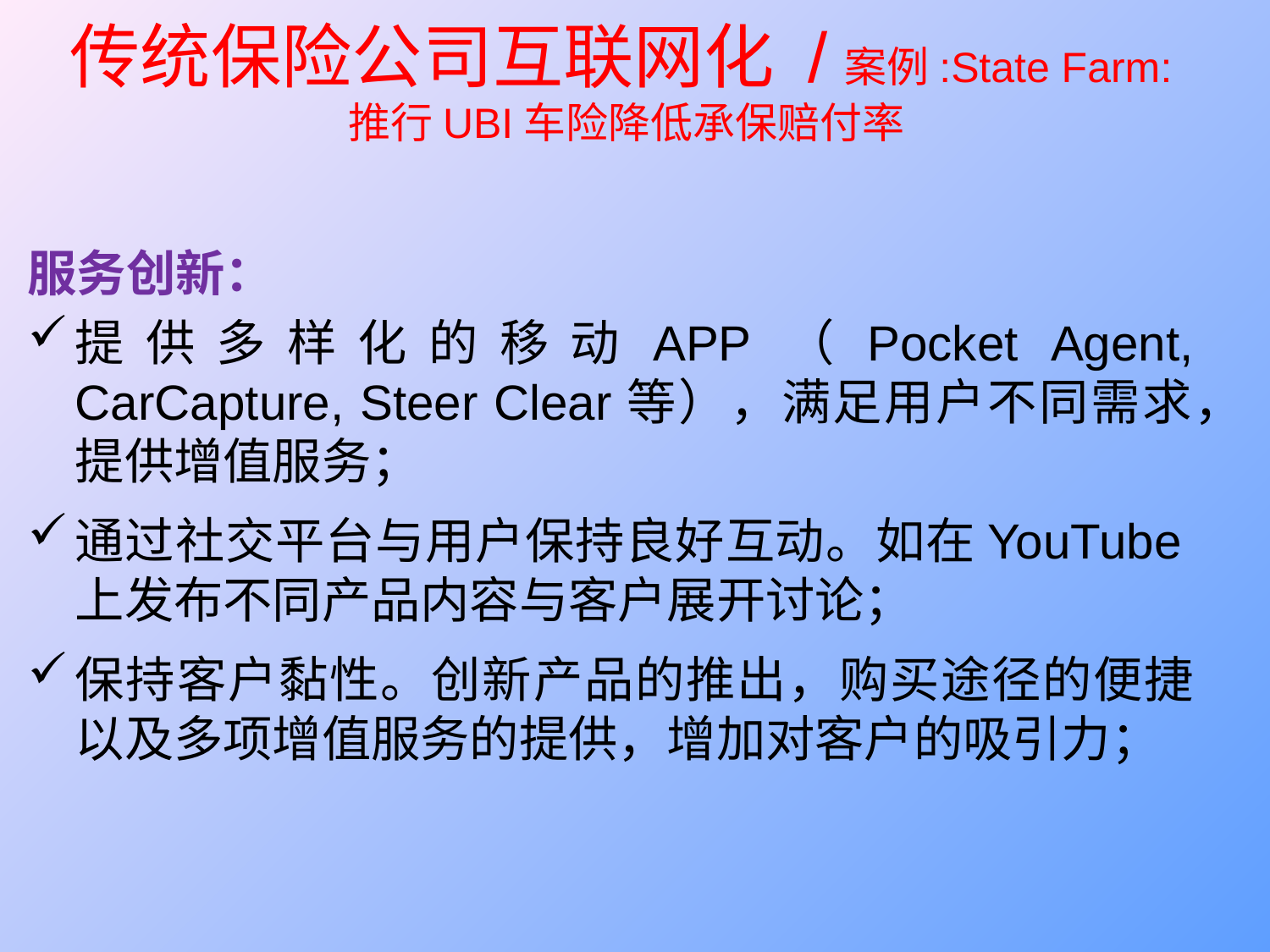

# 传统保险公司互联网化 /案例:State Farm:推行UBI车险降低承保赔付率
服务创新：
提供多样化的移动APP（Pocket Agent, CarCapture, Steer Clear等），满足用户不同需求，提供增值服务；
通过社交平台与用户保持良好互动。如在YouTube上发布不同产品内容与客户展开讨论；
保持客户黏性。创新产品的推出，购买途径的便捷以及多项增值服务的提供，增加对客户的吸引力；